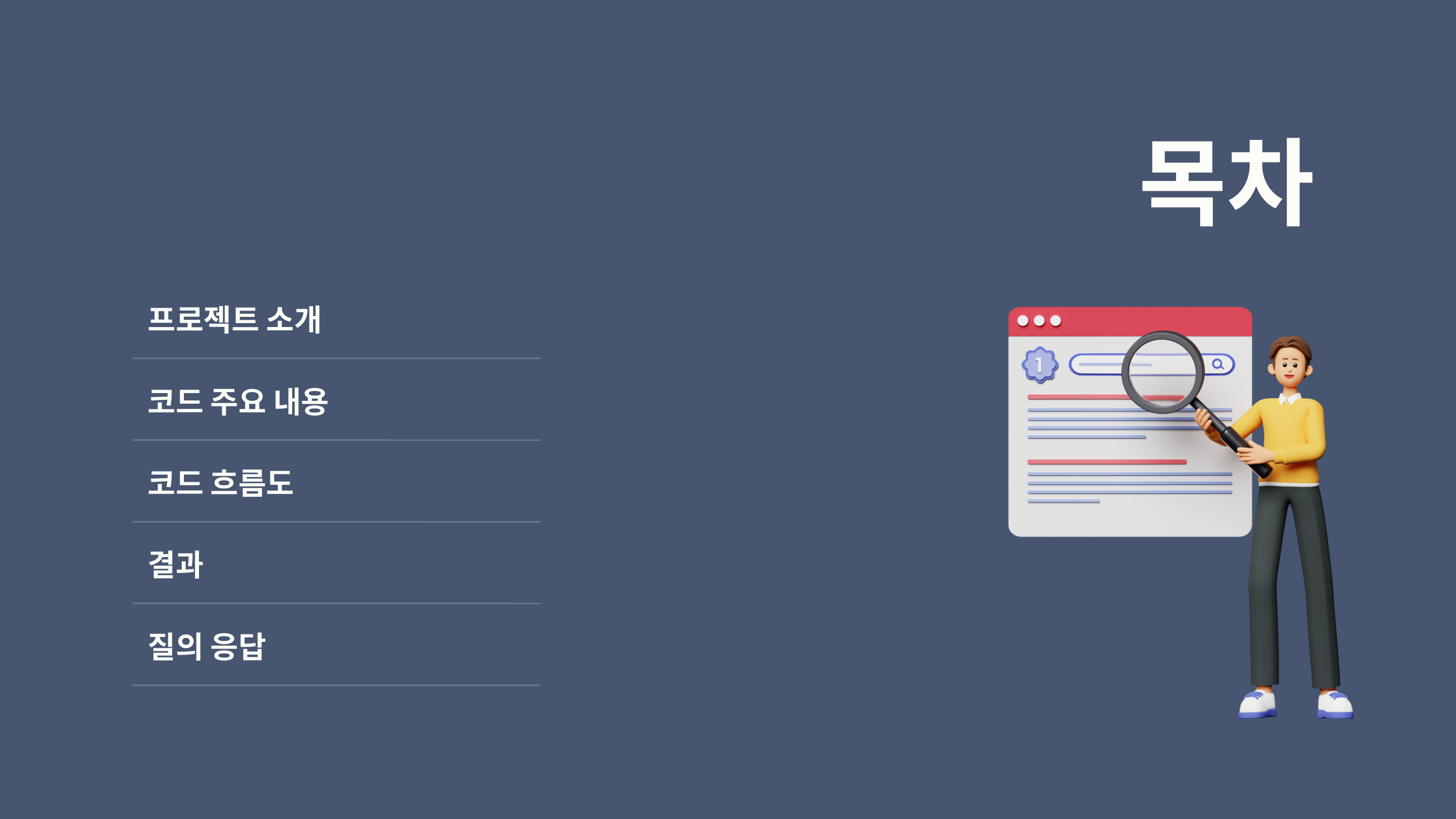

목차
프로젝트 소개

코드 주요 내용

코드 흐름도

결과

질의 응답